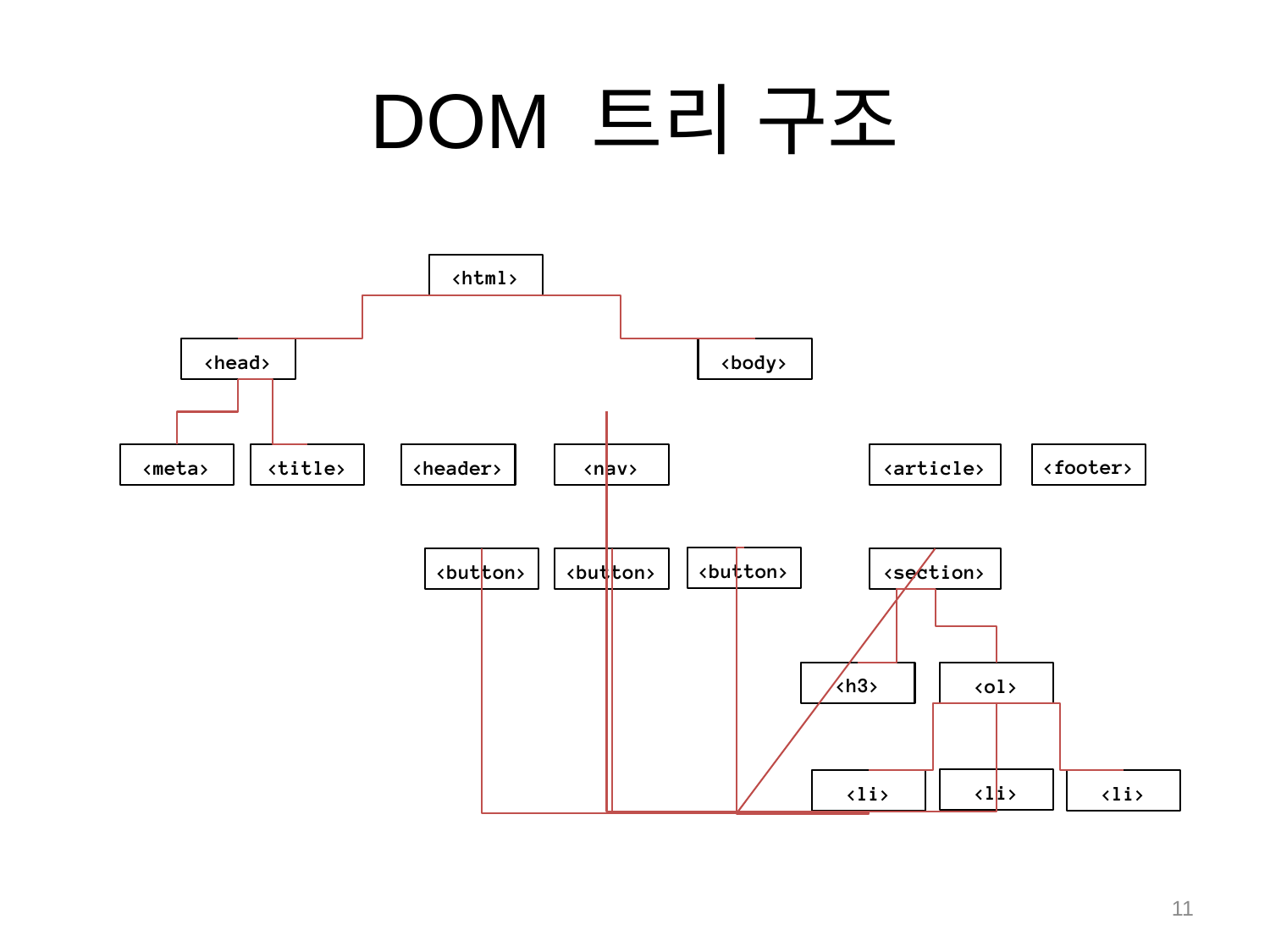

# DOM 트리 구조
<html>
<body>
<head>
<footer>
<nav>
<article>
<header>
<meta>
<title>
<button>
<button>
<section>
<button>
<h3>
<ol>
<li>
<li>
<li>
11